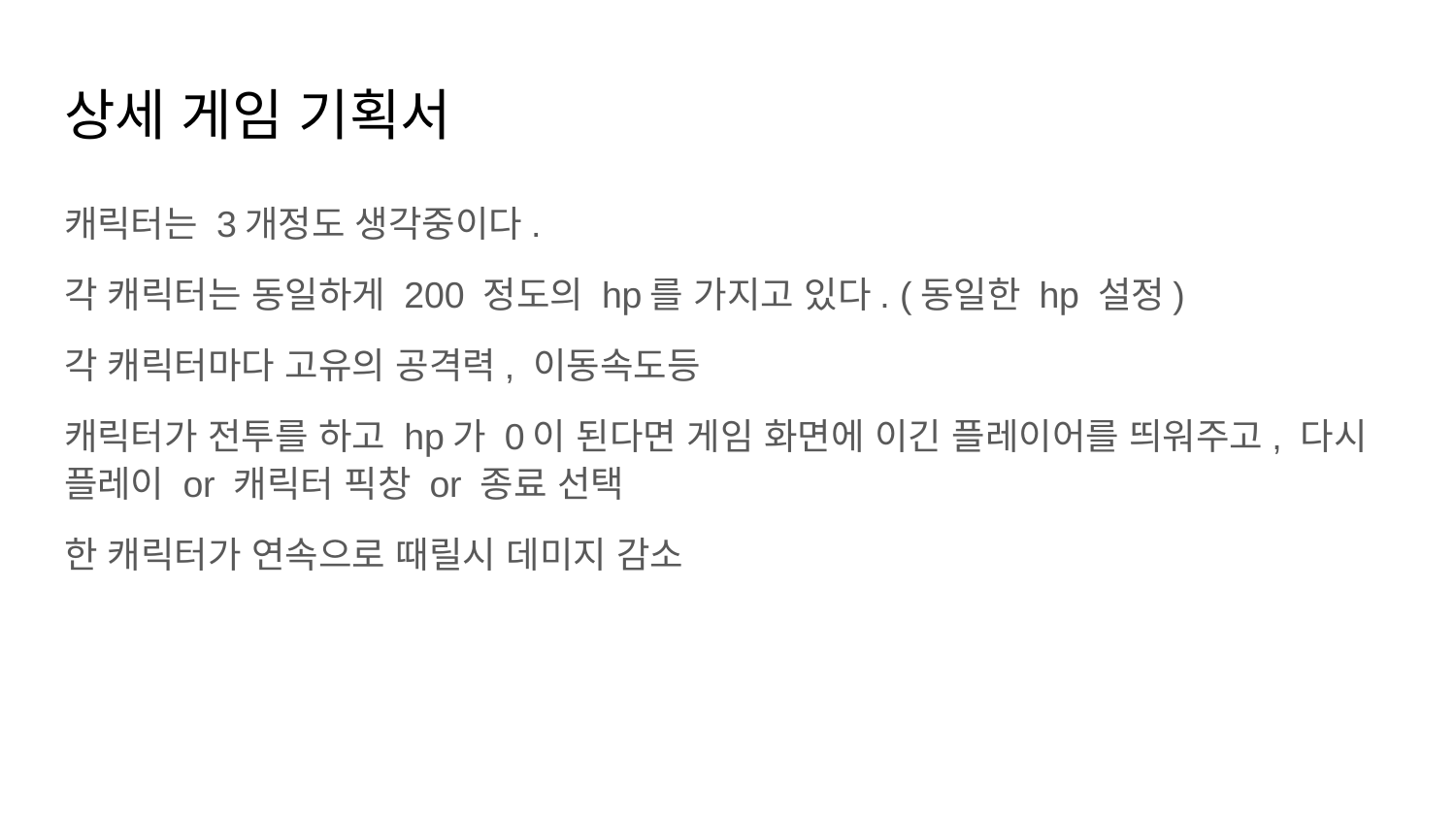

# 상세 게임 기획서
캐릭터는 3개정도 생각중이다.
각 캐릭터는 동일하게 200 정도의 hp를 가지고 있다. (동일한 hp 설정)
각 캐릭터마다 고유의 공격력, 이동속도등
캐릭터가 전투를 하고 hp가 0이 된다면 게임 화면에 이긴 플레이어를 띄워주고, 다시 플레이 or 캐릭터 픽창 or 종료 선택
한 캐릭터가 연속으로 때릴시 데미지 감소